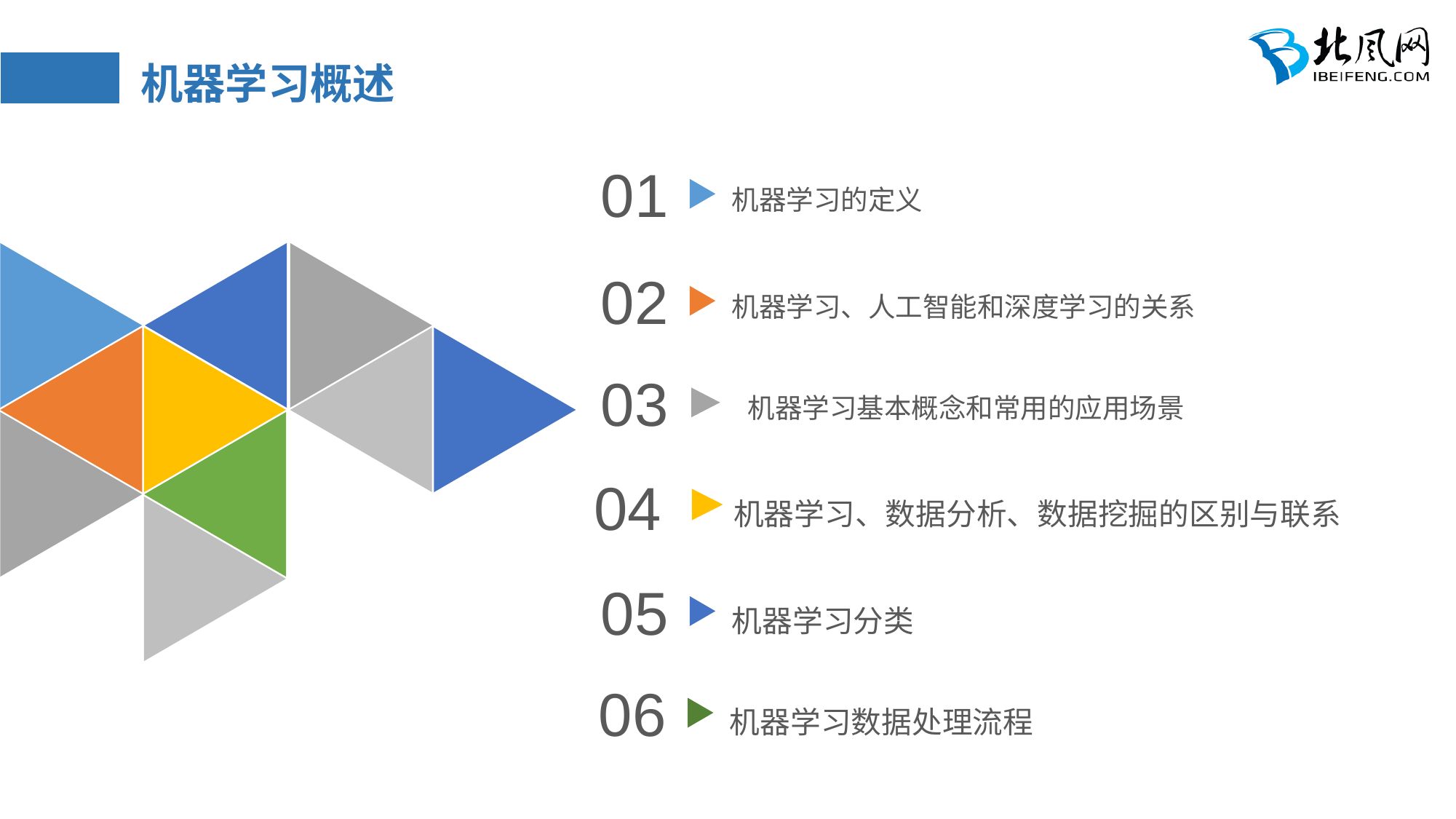

# 机器学习概述
01
机器学习的定义

02
机器学习、人工智能和深度学习的关系

03
机器学习基本概念和常用的应用场景

04
机器学习、数据分析、数据挖掘的区别与联系

05
机器学习分类

06
机器学习数据处理流程